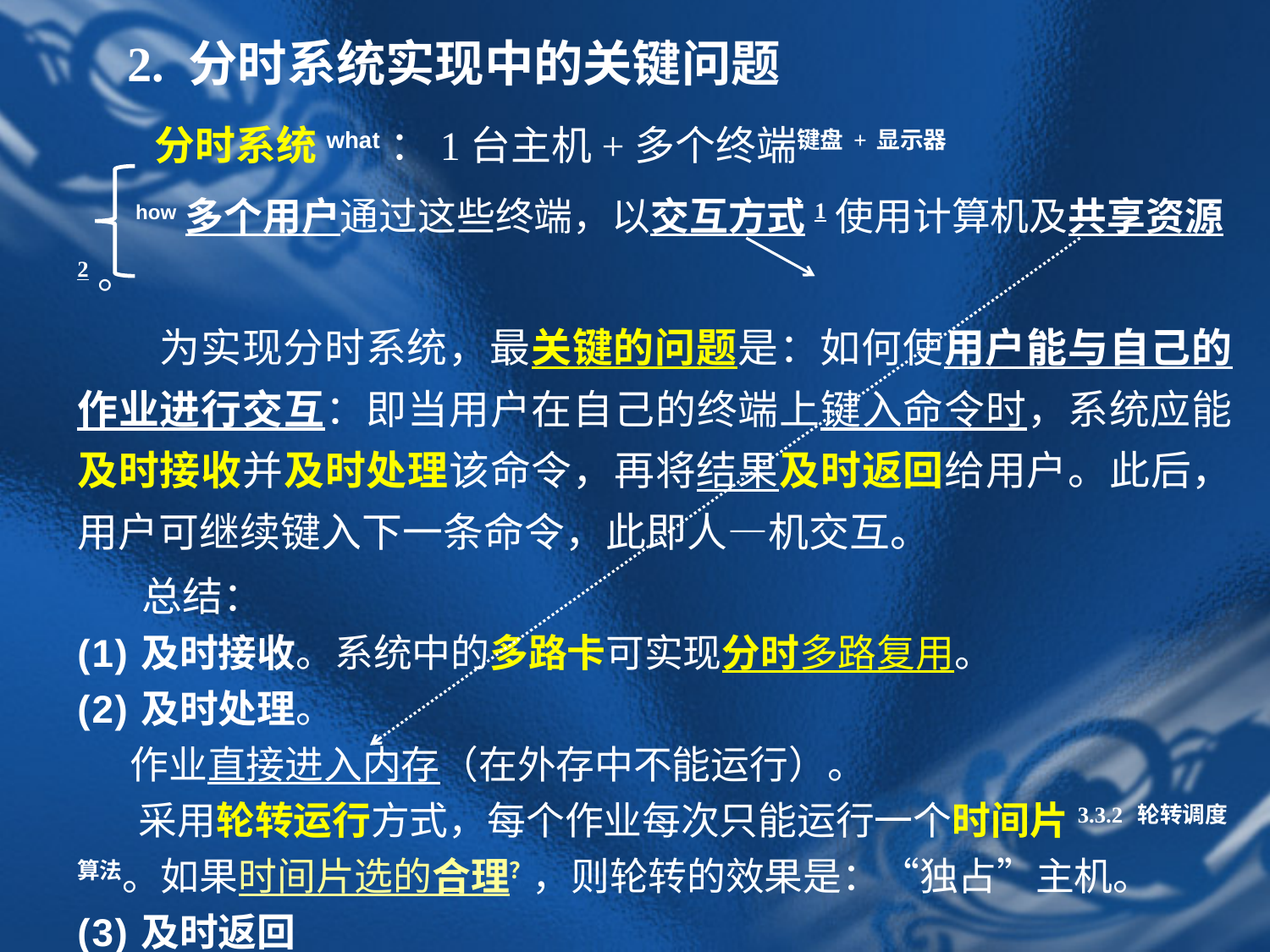

2. 分时系统实现中的关键问题
       分时系统what：1台主机+多个终端键盘+显示器
          how多个用户通过这些终端，以交互方式1使用计算机及共享资源2。
       为实现分时系统，最关键的问题是：如何使用户能与自己的作业进行交互：即当用户在自己的终端上键入命令时，系统应能及时接收并及时处理该命令，再将结果及时返回给用户。此后，用户可继续键入下一条命令，此即人—机交互。
      总结：
及时接收。系统中的多路卡可实现分时多路复用。
及时处理。
     作业直接进入内存（在外存中不能运行）。
      采用轮转运行方式，每个作业每次只能运行一个时间片3.3.2 轮转调度算法。如果时间片选的合理？，则轮转的效果是：“独占”主机。
及时返回